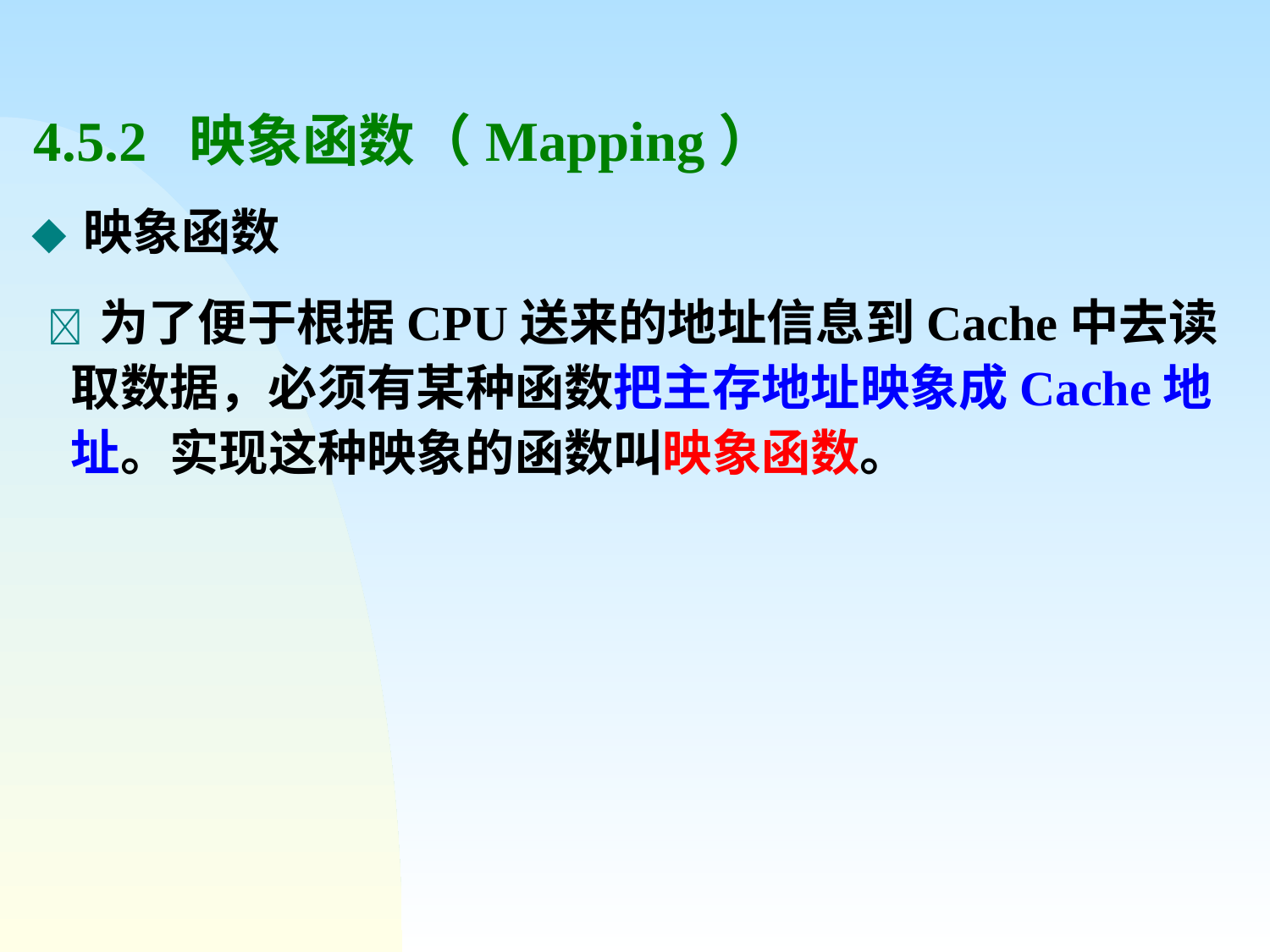

# 4.5.2  映象函数（Mapping）
◆ 映象函数
  • 为了便于根据CPU送来的地址信息到Cache中去读取数据，必须有某种函数把主存地址映象成Cache地址。实现这种映象的函数叫映象函数。
77